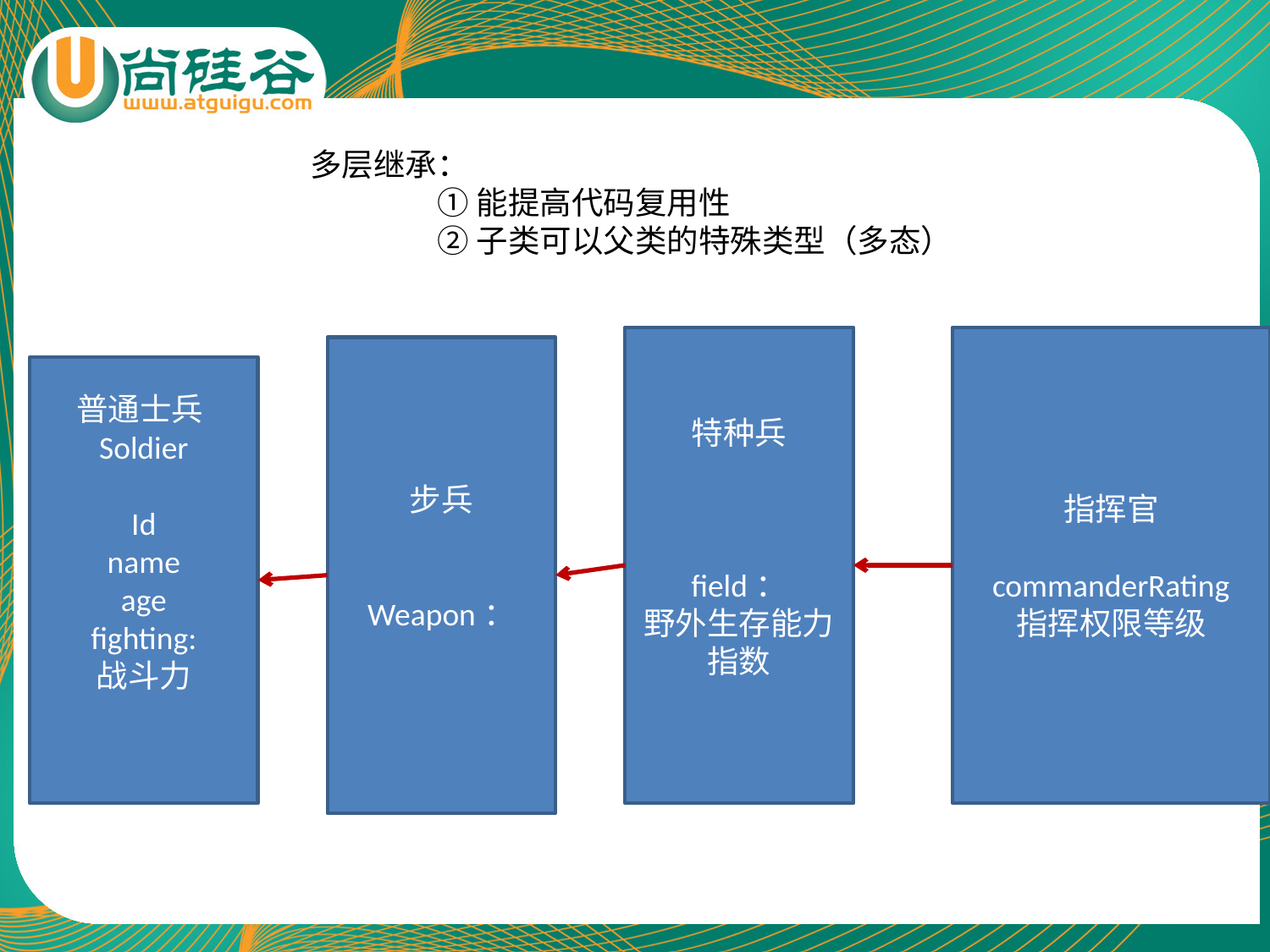

多层继承：
	①能提高代码复用性
	②子类可以父类的特殊类型（多态）
特种兵

field：
野外生存能力指数

指挥官

commanderRating
指挥权限等级
步兵

Weapon：

普通士兵Soldier

Id
name
age
fighting:
战斗力